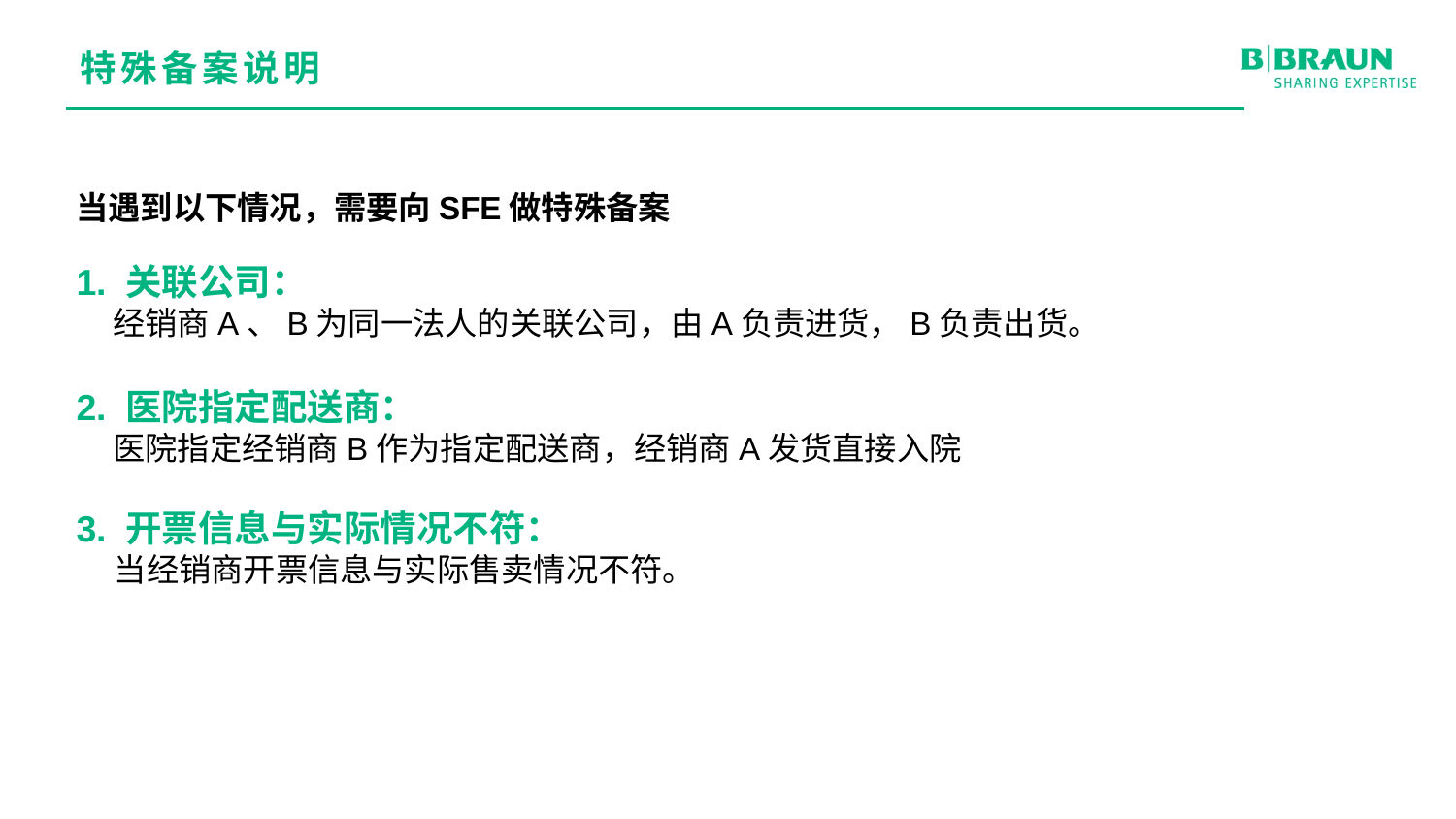

特殊备案说明
当遇到以下情况，需要向SFE做特殊备案

1. 关联公司：
     经销商A、B为同一法人的关联公司，由A负责进货，B负责出货。

2. 医院指定配送商：
     医院指定经销商B作为指定配送商，经销商A发货直接入院

3. 开票信息与实际情况不符：
     当经销商开票信息与实际售卖情况不符。

销售
准备文件
SFE审核后
发起